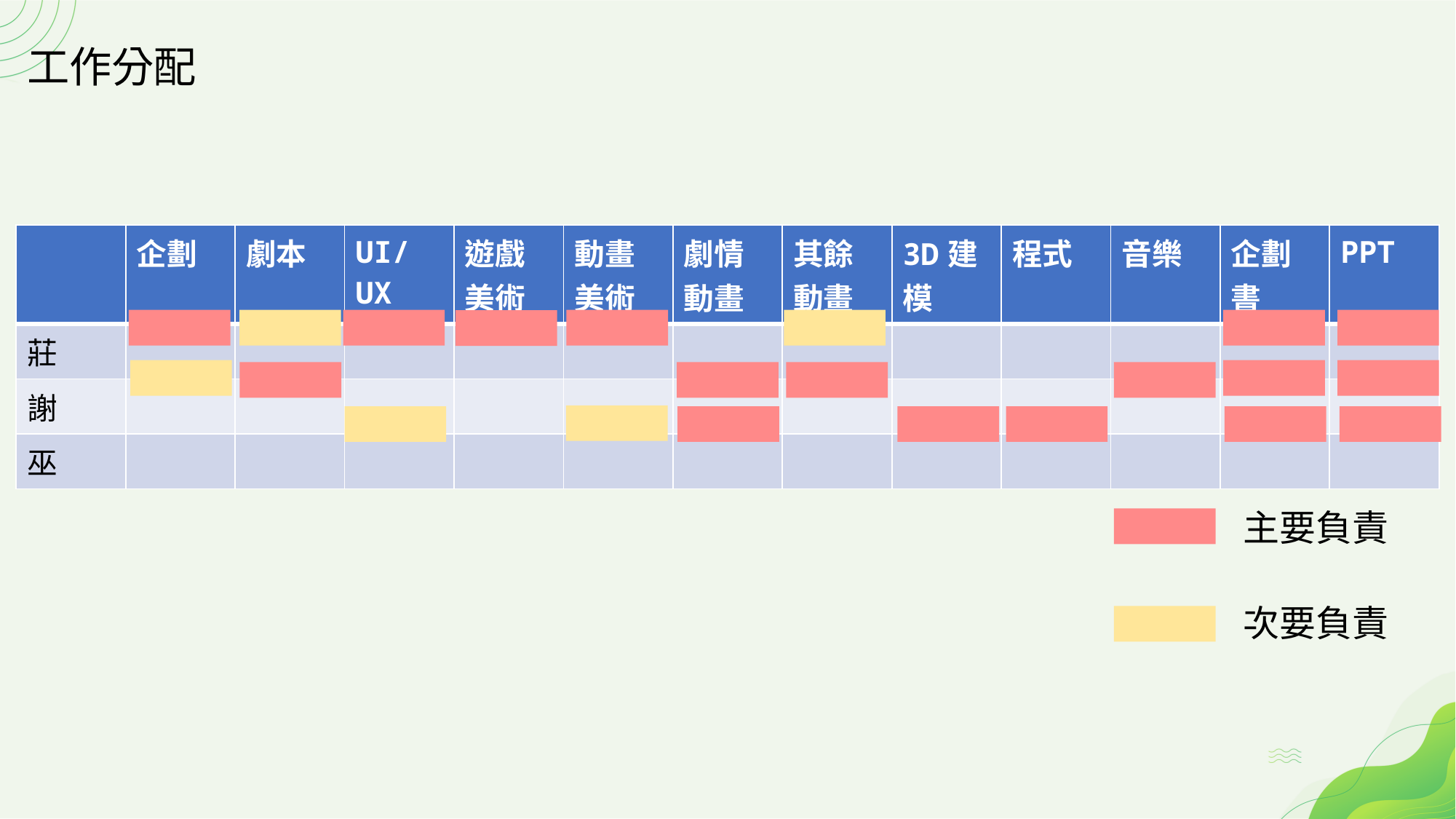

工作分配
|  | 企劃 | 劇本 | UI/UX | 遊戲美術 | 動畫美術 | 劇情動畫 | 其餘動畫 | 3D建模 | 程式 | 音樂 | 企劃書 | PPT |
| --- | --- | --- | --- | --- | --- | --- | --- | --- | --- | --- | --- | --- |
| 莊 |  |  |  |  |  |  |  |  |  |  |  |  |
| 謝 |  |  |  |  |  |  |  |  |  |  |  |  |
| 巫 |  |  |  |  |  |  |  |  |  |  |  |  |

主要負責

次要負責